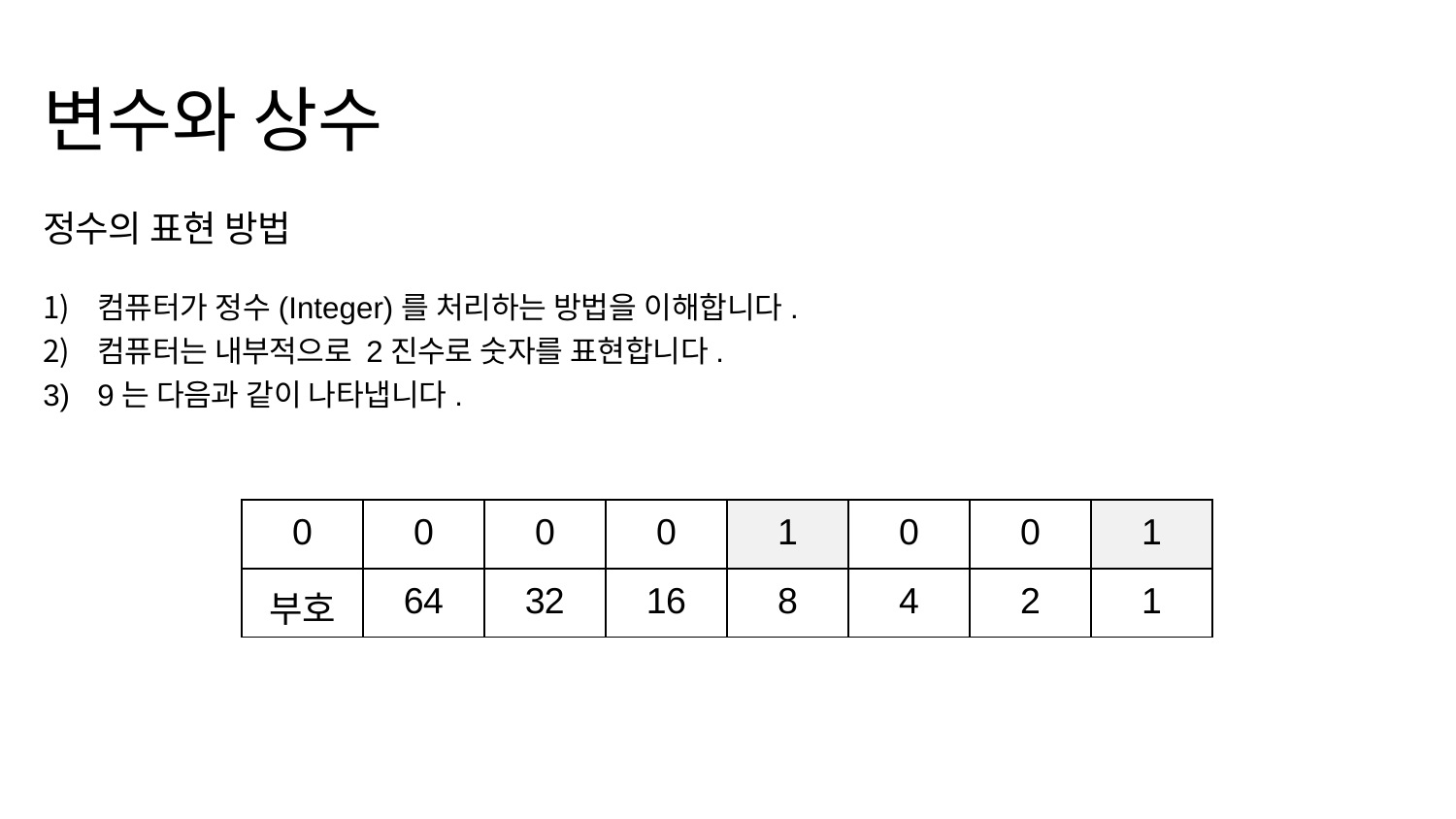

# 변수와 상수
정수의 표현 방법

컴퓨터가 정수(Integer)를 처리하는 방법을 이해합니다.
컴퓨터는 내부적으로 2진수로 숫자를 표현합니다.
9는 다음과 같이 나타냅니다.
| 0 | 0 | 0 | 0 | 1 | 0 | 0 | 1 |
| --- | --- | --- | --- | --- | --- | --- | --- |
| 부호 | 64 | 32 | 16 | 8 | 4 | 2 | 1 |